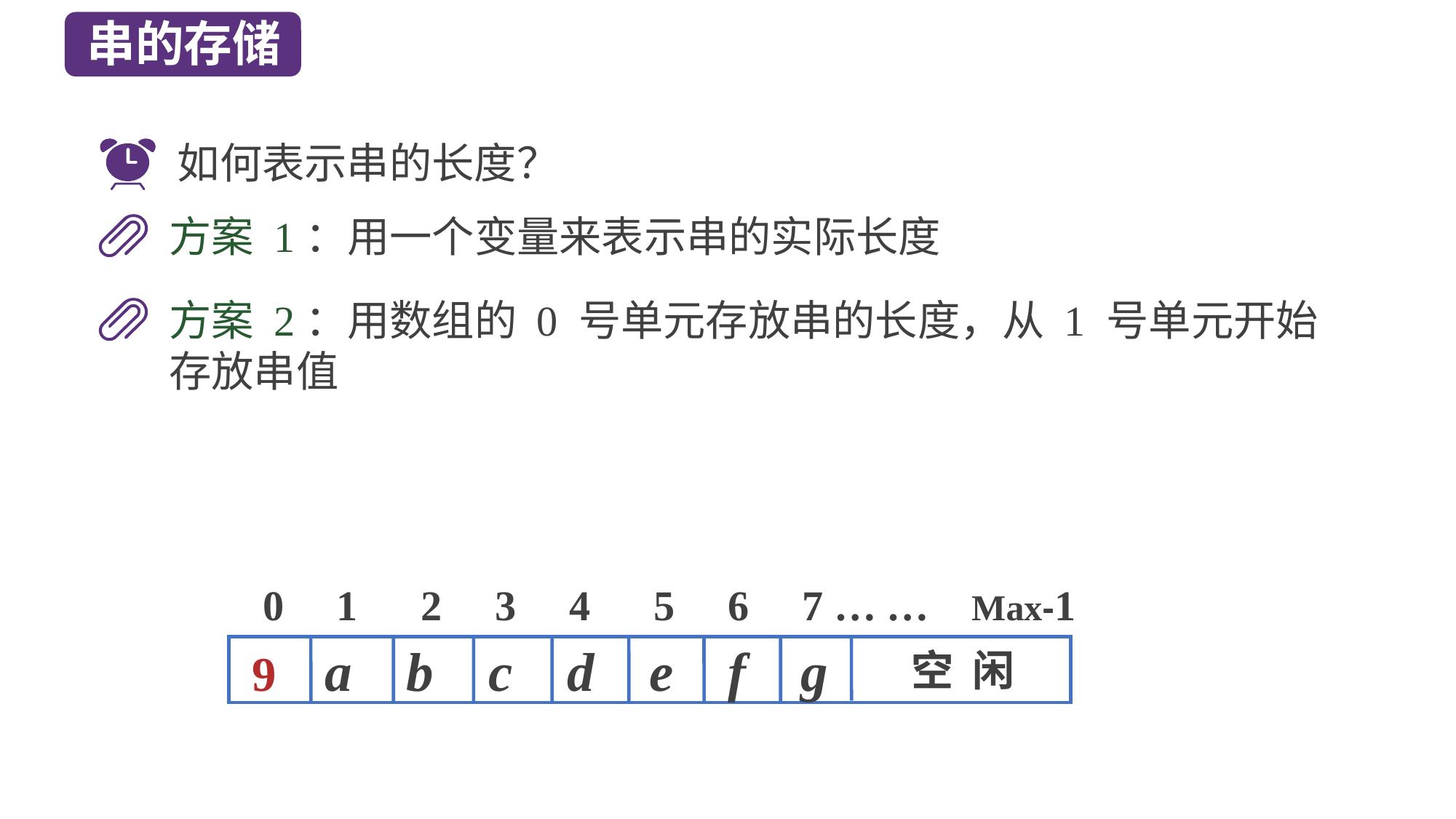

串的存储

如何表示串的长度？

方案 1：用一个变量来表示串的实际长度

方案 2：用数组的 0 号单元存放串的长度，从 1 号单元开始存放串值

0     1      2     3     4      5     6     7 … …    Max-1

 9    a    b    c    d    e    f    g

空  闲